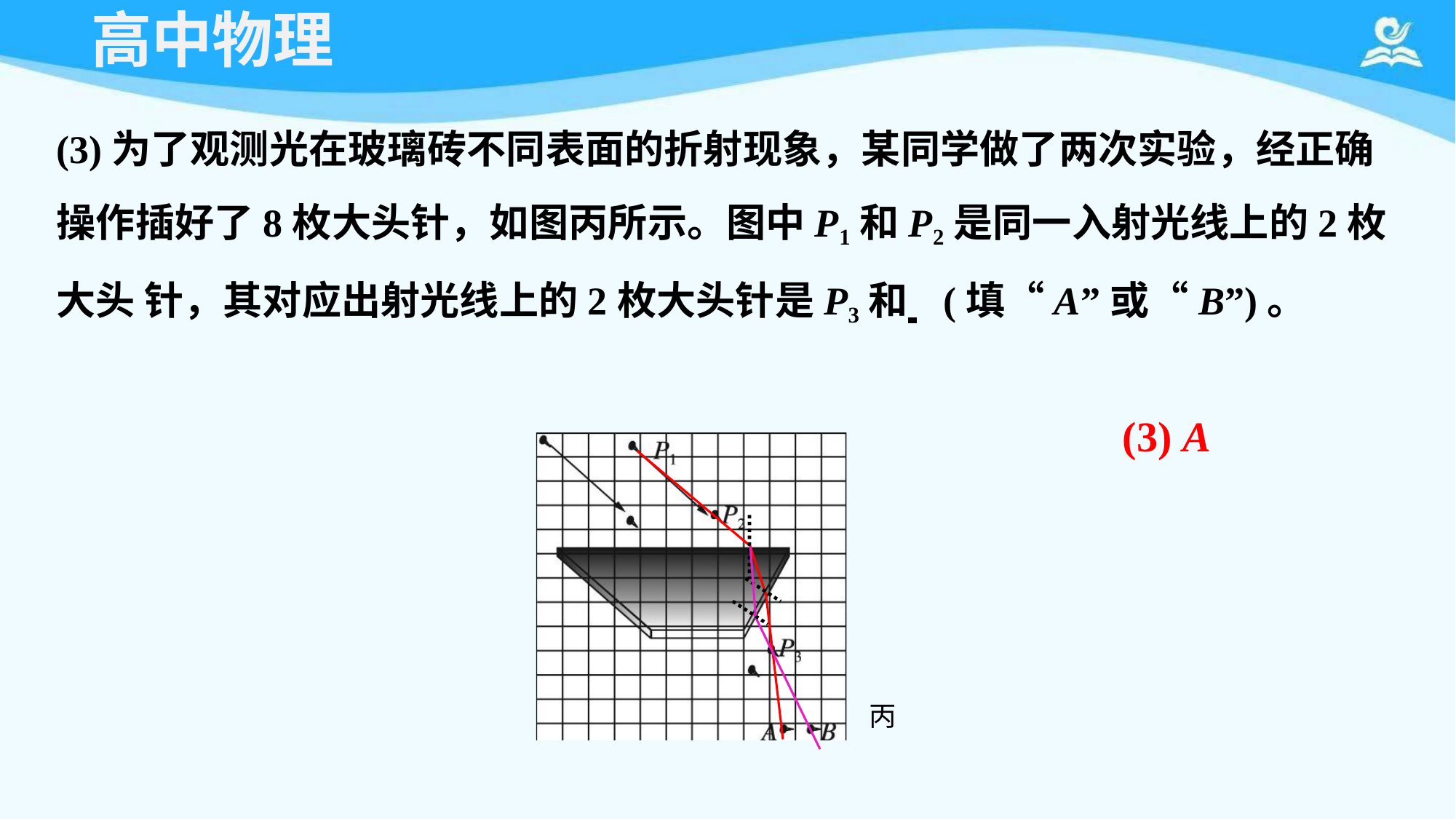

# 高中物理
(3)为了观测光在玻璃砖不同表面的折射现象，某同学做了两次实验，经正确 操作插好了8枚大头针，如图丙所示。图中P1和P2是同一入射光线上的2枚大头 针，其对应出射光线上的2枚大头针是P3和 	(填“A”或“B”)。

(3) A

丙